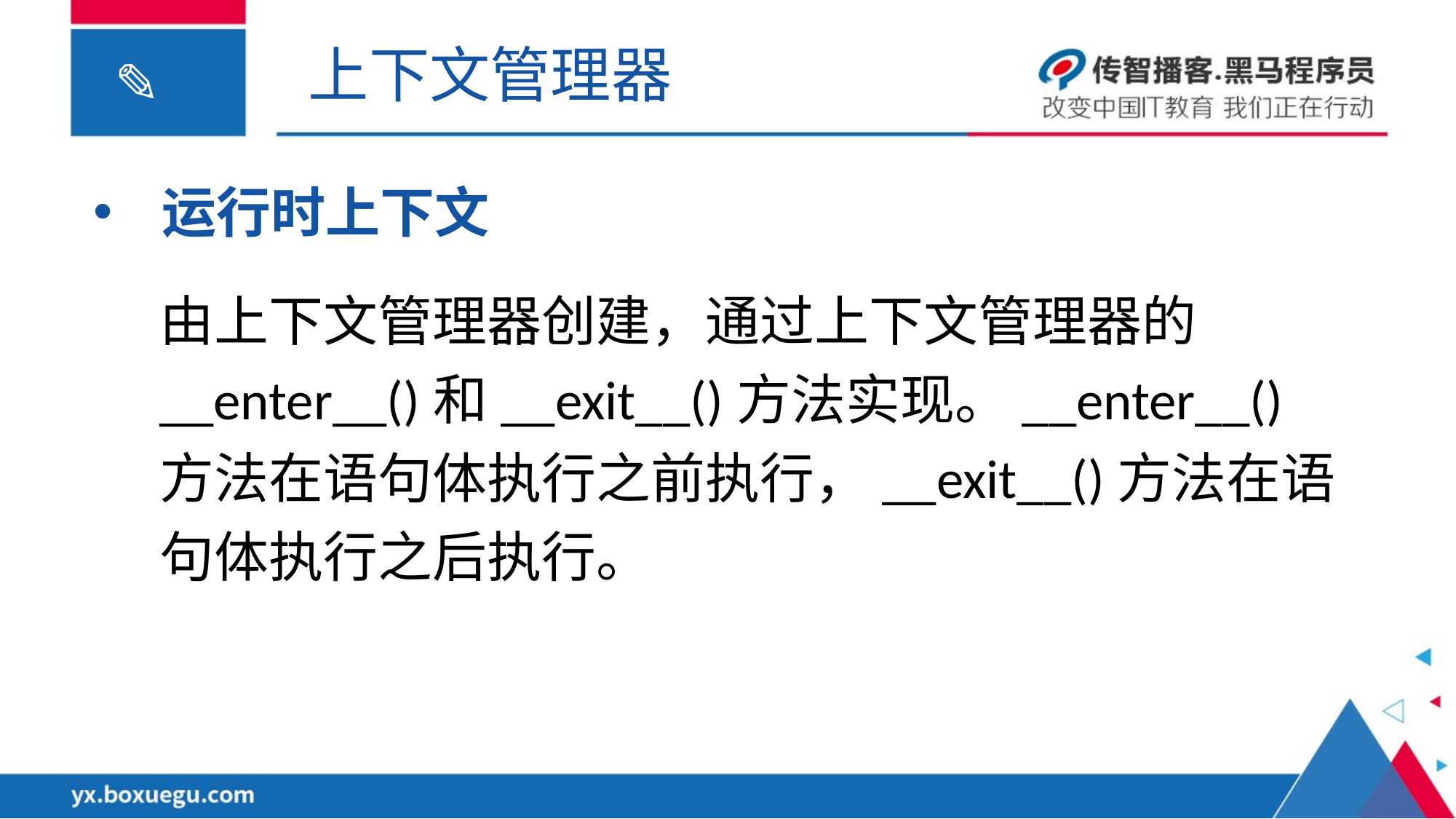

上下文管理器
运行时上下文
由上下文管理器创建，通过上下文管理器的__enter__()和__exit__()方法实现。__enter__()方法在语句体执行之前执行，__exit__()方法在语句体执行之后执行。